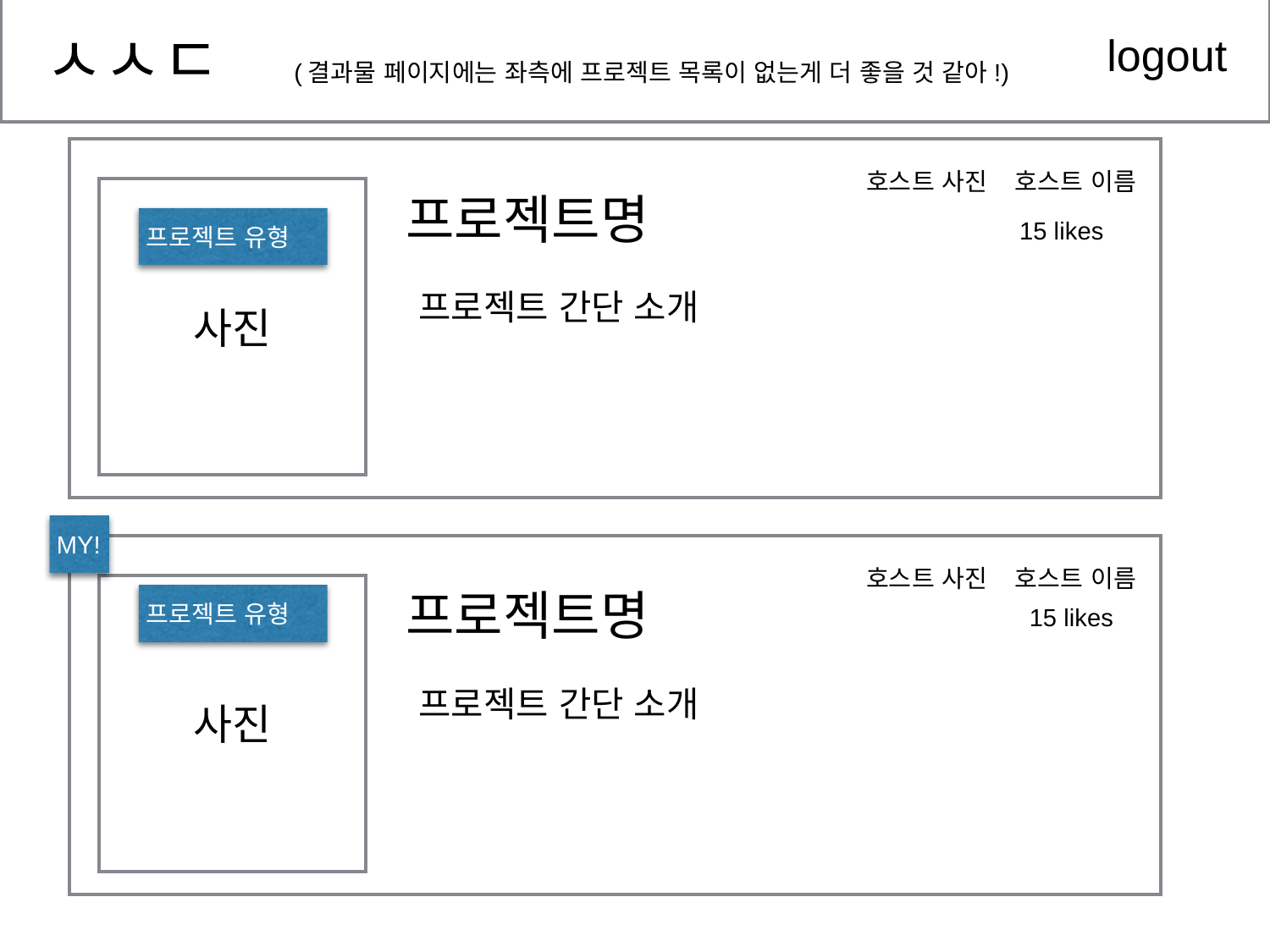

ㅅㅅㄷ
logout
(결과물 페이지에는 좌측에 프로젝트 목록이 없는게 더 좋을 것 같아!)

호스트 사진
호스트 이름
사진
프로젝트명
프로젝트 유형
15 likes
프로젝트 간단 소개
MY!

호스트 사진
호스트 이름
사진
프로젝트명
프로젝트 유형
15 likes
프로젝트 간단 소개